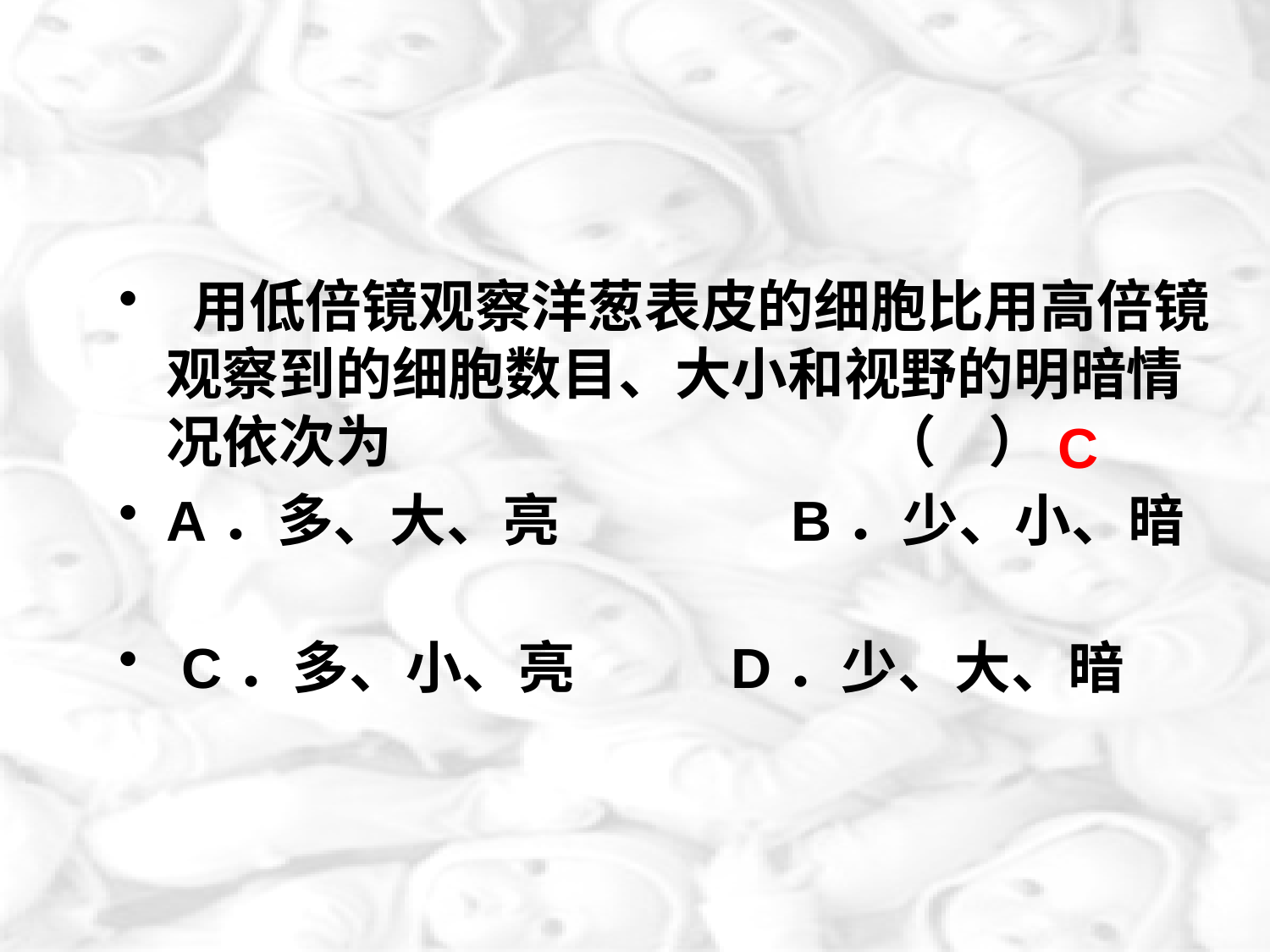

用低倍镜观察洋葱表皮的细胞比用高倍镜观察到的细胞数目、大小和视野的明暗情况依次为                                      （    ）
A．多、大、亮	        B．少、小、暗
 C．多、小、亮           D．少、大、暗
C